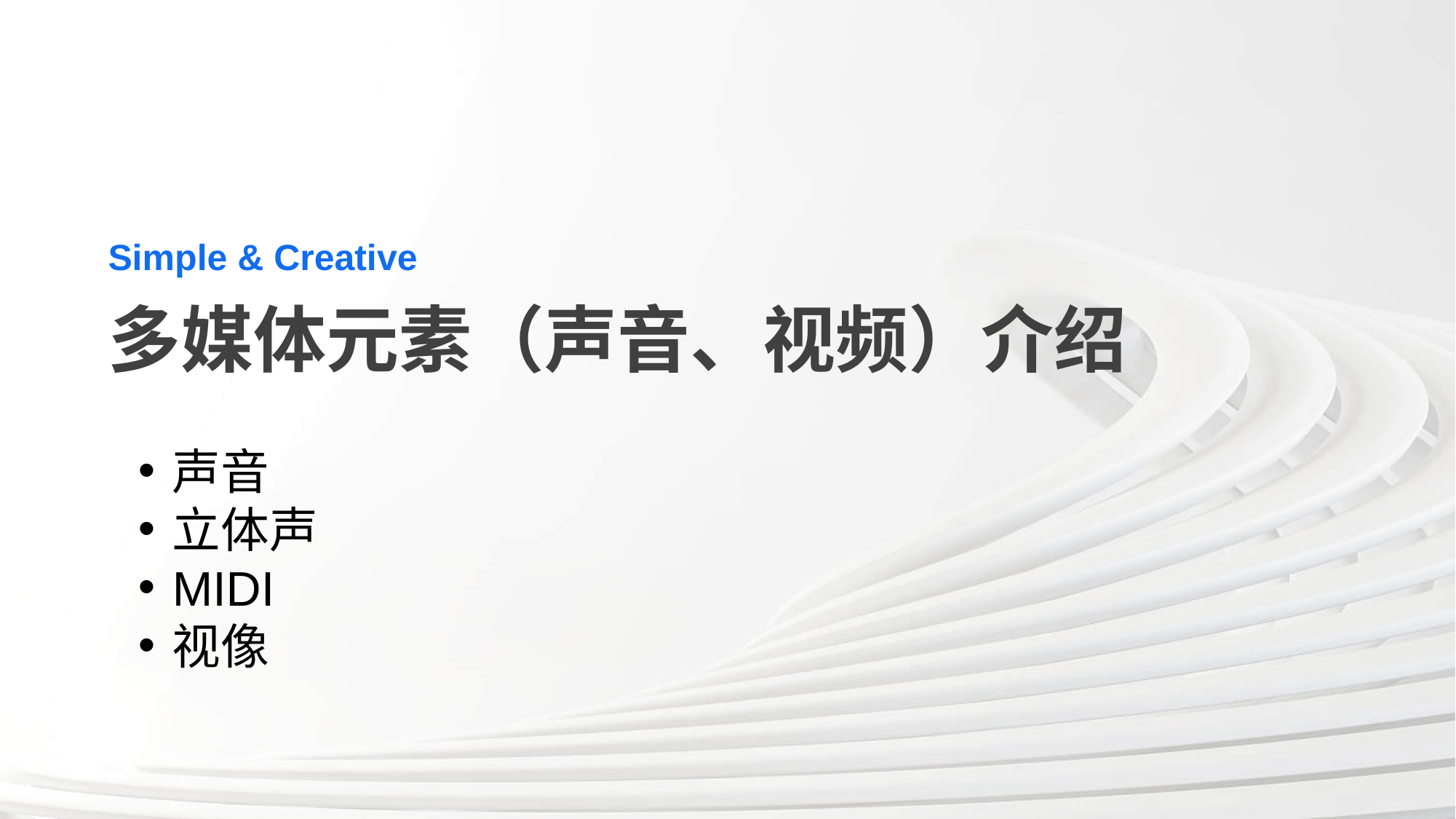

Simple & Creative
多媒体元素（声音、视频）介绍
声音
立体声
MIDI
视像